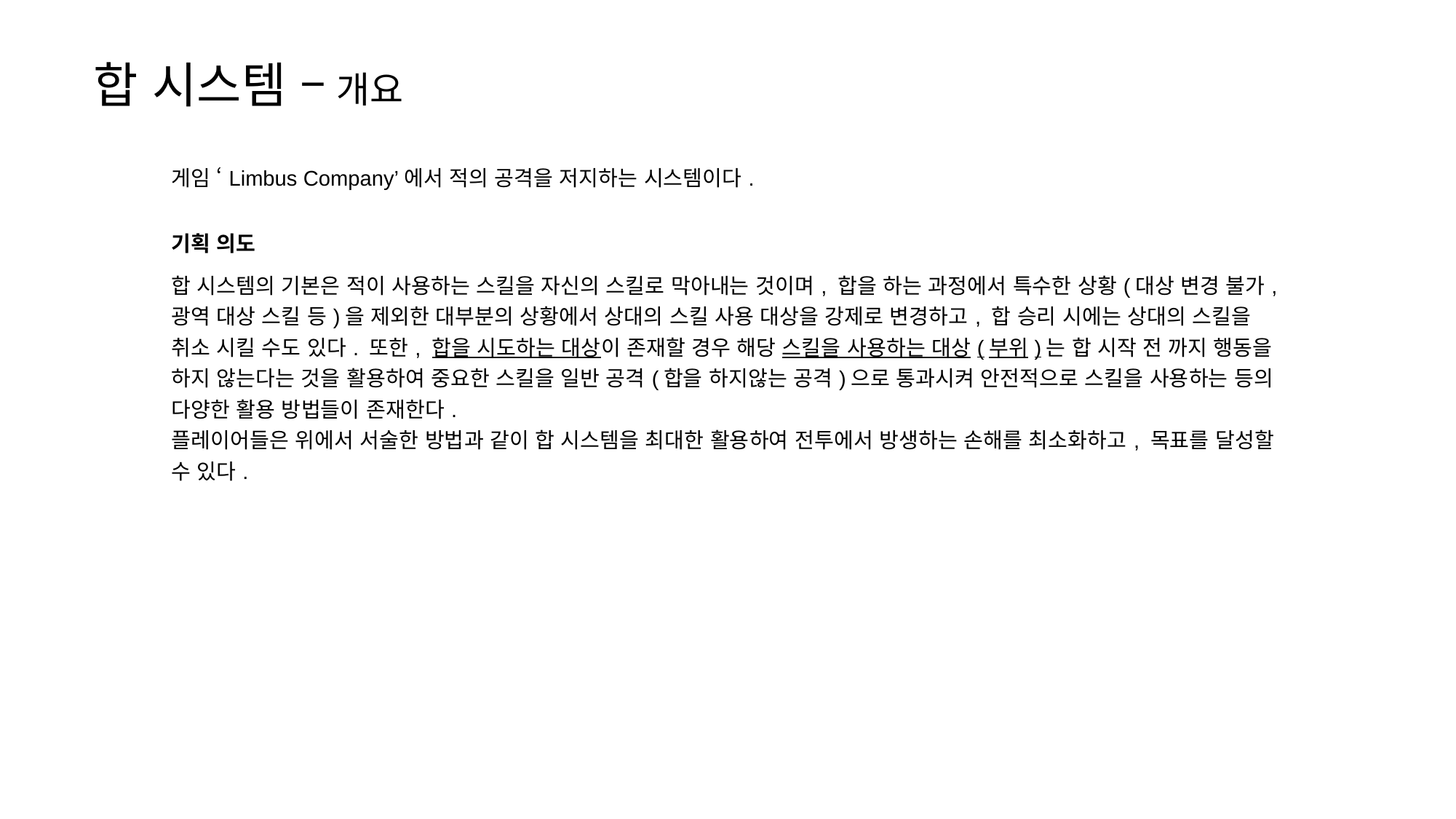

합 시스템 – 개요
| 게임 ‘Limbus Company’에서 적의 공격을 저지하는 시스템이다. |
| --- |
| 기획 의도 |
| 합 시스템의 기본은 적이 사용하는 스킬을 자신의 스킬로 막아내는 것이며, 합을 하는 과정에서 특수한 상황(대상 변경 불가, 광역 대상 스킬 등)을 제외한 대부분의 상황에서 상대의 스킬 사용 대상을 강제로 변경하고, 합 승리 시에는 상대의 스킬을 취소 시킬 수도 있다. 또한, 합을 시도하는 대상이 존재할 경우 해당 스킬을 사용하는 대상(부위)는 합 시작 전 까지 행동을 하지 않는다는 것을 활용하여 중요한 스킬을 일반 공격(합을 하지않는 공격)으로 통과시켜 안전적으로 스킬을 사용하는 등의 다양한 활용 방법들이 존재한다. 플레이어들은 위에서 서술한 방법과 같이 합 시스템을 최대한 활용하여 전투에서 방생하는 손해를 최소화하고, 목표를 달성할 수 있다. |